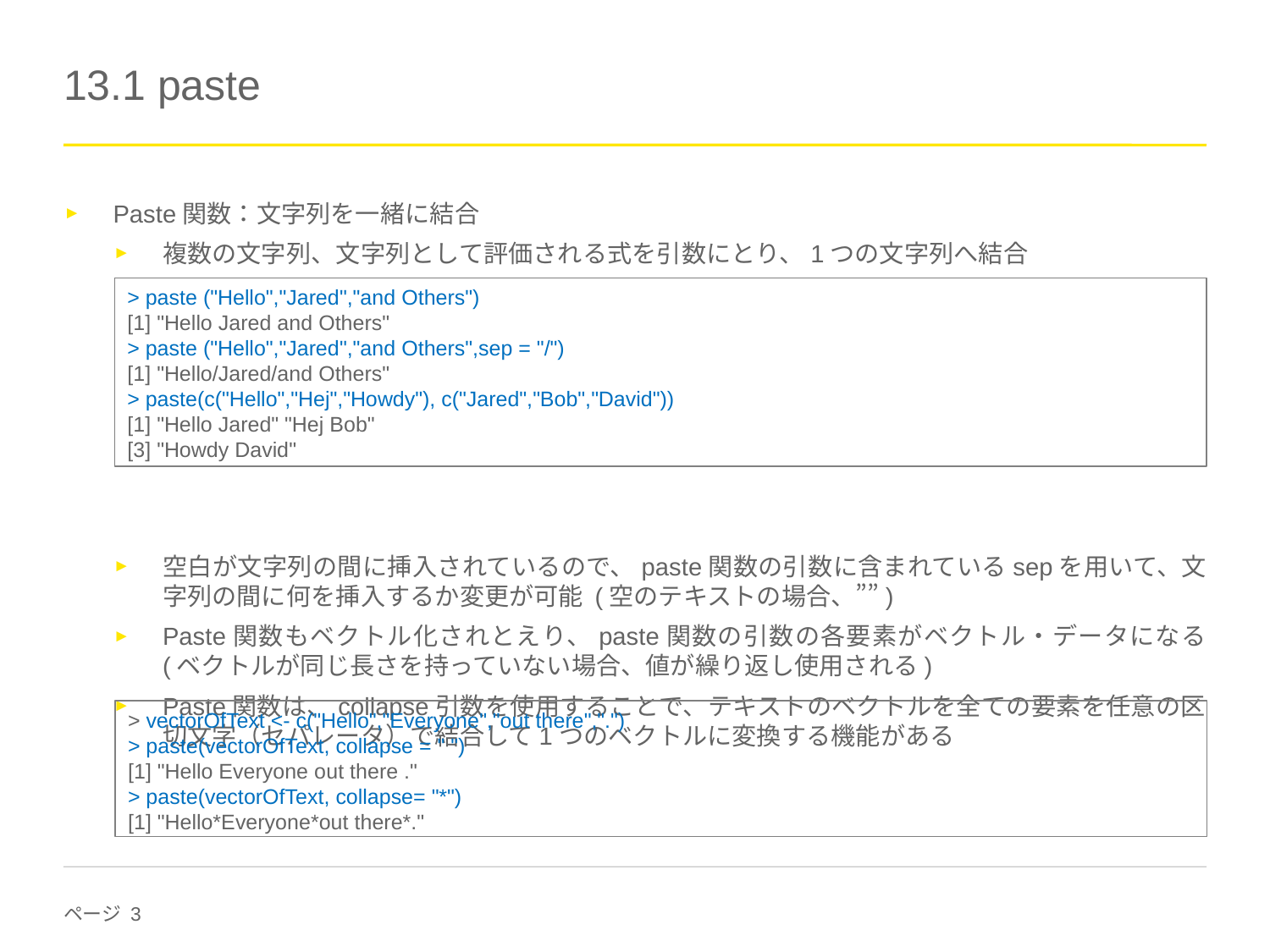

# 13.1 paste
Paste関数：文字列を一緒に結合
複数の文字列、文字列として評価される式を引数にとり、1つの文字列へ結合

空白が文字列の間に挿入されているので、paste関数の引数に含まれているsepを用いて、文字列の間に何を挿入するか変更が可能 (空のテキストの場合、””)
Paste関数もベクトル化されとえり、paste関数の引数の各要素がベクトル・データになる (ベクトルが同じ長さを持っていない場合、値が繰り返し使用される)
Paste関数は、collapse引数を使用することで、テキストのベクトルを全ての要素を任意の区切文字（セパレータ）で結合して1つのベクトルに変換する機能がある

> paste ("Hello","Jared","and Others")
[1] "Hello Jared and Others"
> paste ("Hello","Jared","and Others",sep = "/")
[1] "Hello/Jared/and Others"
> paste(c("Hello","Hej","Howdy"), c("Jared","Bob","David"))
[1] "Hello Jared" "Hej Bob"
[3] "Howdy David"
> vectorOfText <- c("Hello","Everyone","out there",".")
> paste(vectorOfText, collapse = " ")
[1] "Hello Everyone out there ."
> paste(vectorOfText, collapse= "*")
[1] "Hello*Everyone*out there*."